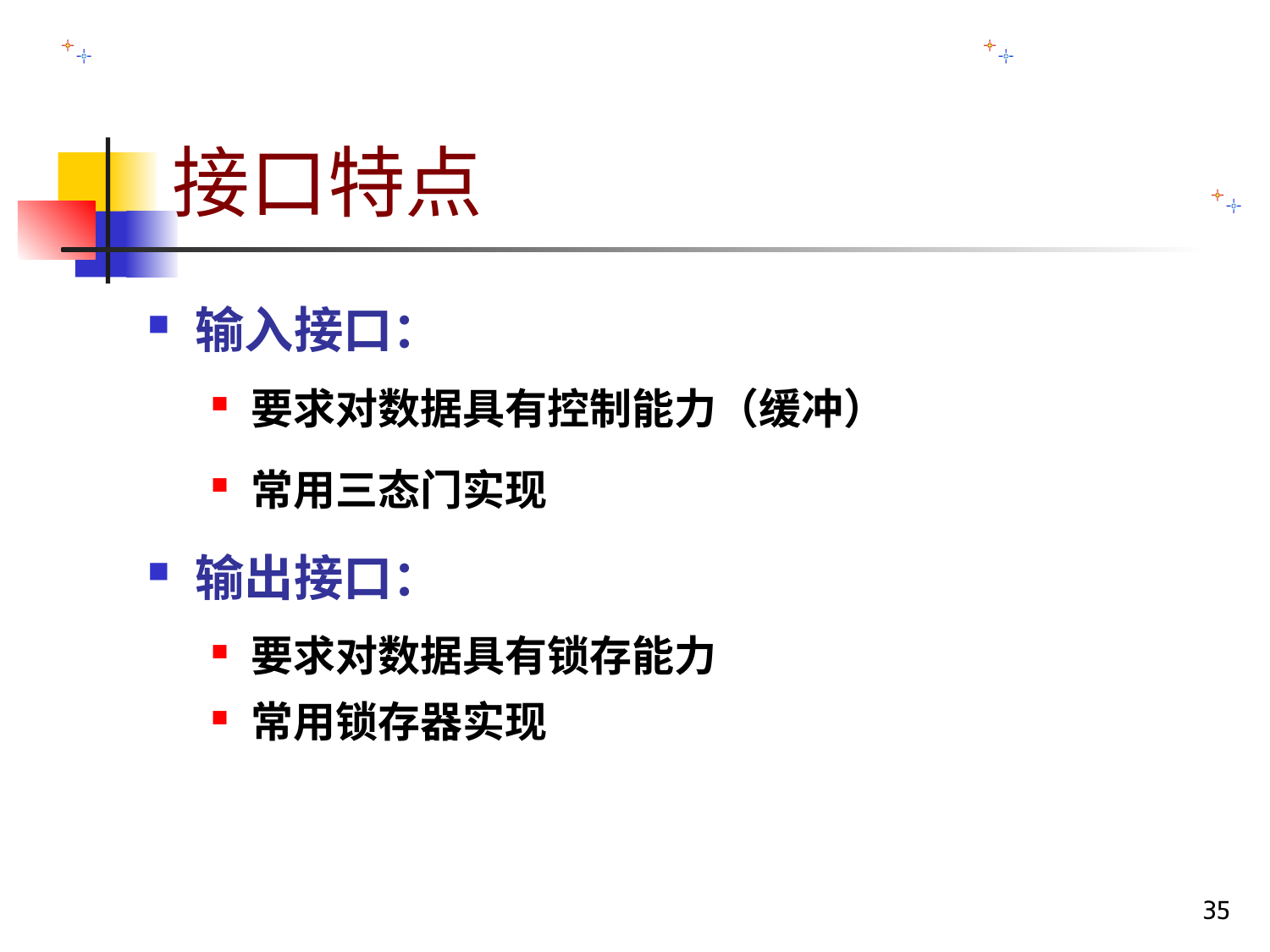

接口特点
输入接口：
要求对数据具有控制能力（缓冲）
常用三态门实现
输出接口：
要求对数据具有锁存能力
常用锁存器实现
35